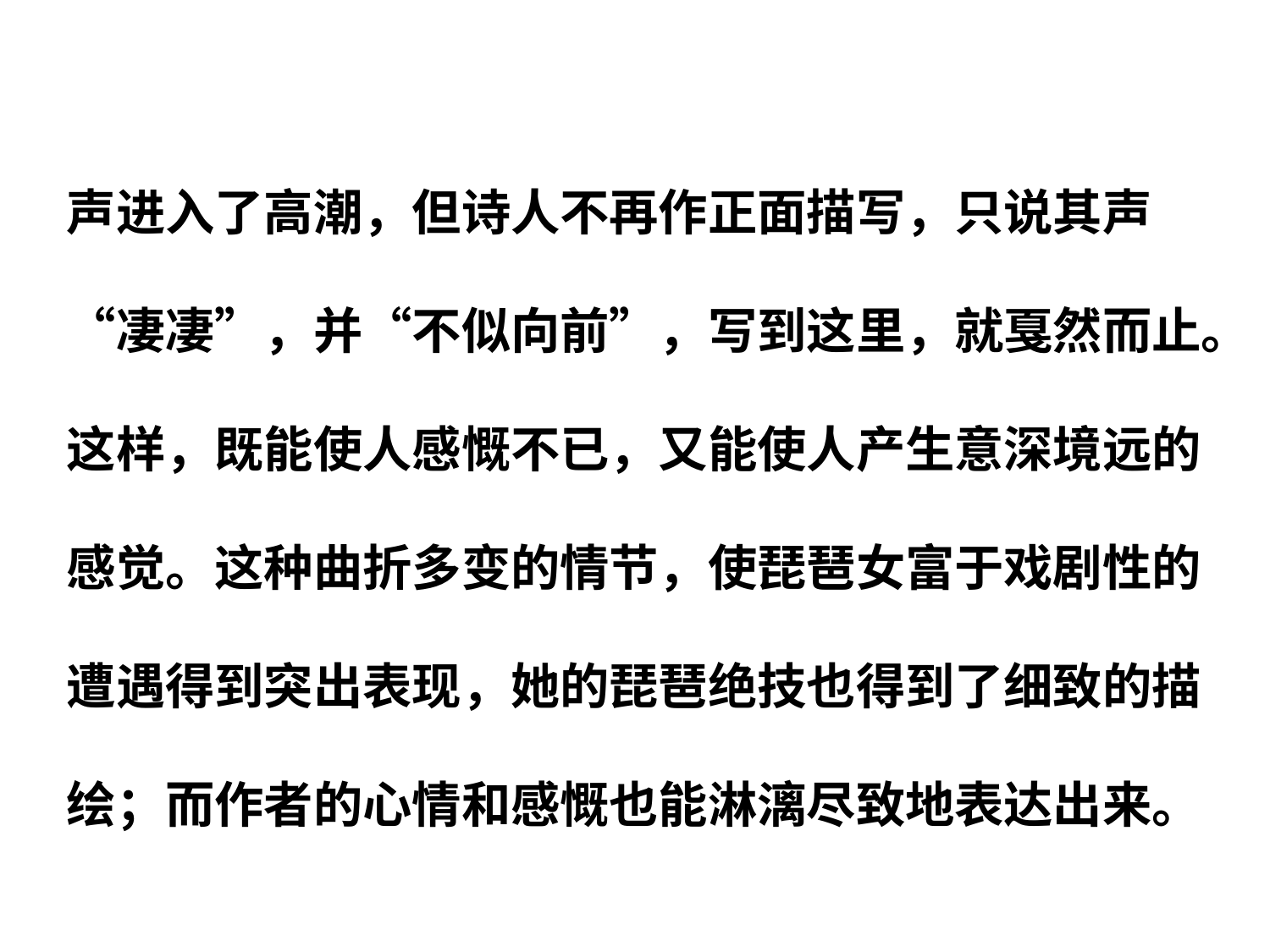

声进入了高潮，但诗人不再作正面描写，只说其声“凄凄”，并“不似向前”，写到这里，就戛然而止。这样，既能使人感慨不已，又能使人产生意深境远的感觉。这种曲折多变的情节，使琵琶女富于戏剧性的遭遇得到突出表现，她的琵琶绝技也得到了细致的描绘；而作者的心情和感慨也能淋漓尽致地表达出来。